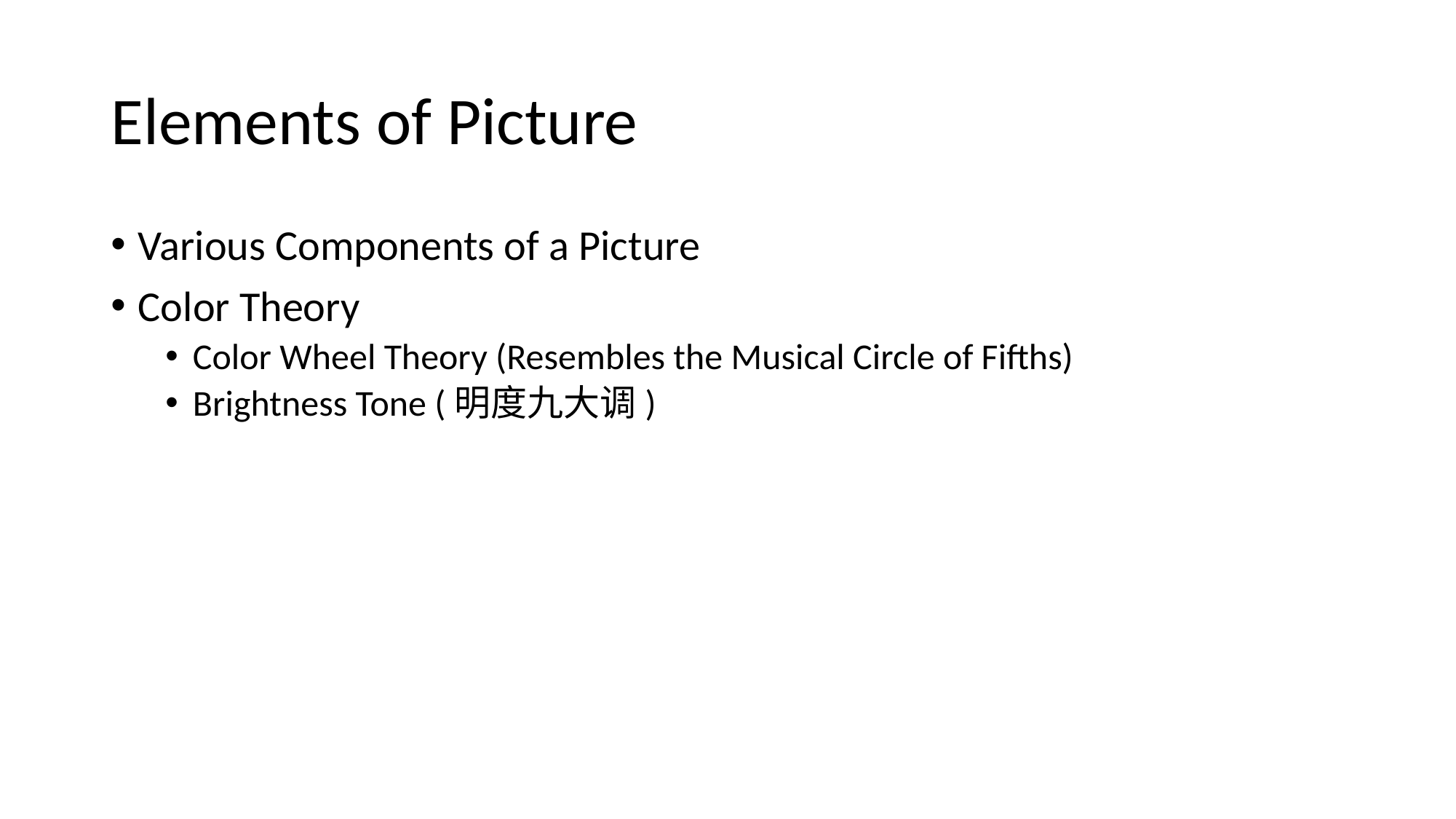

# Elements of Picture
Various Components of a Picture
Color Theory
Color Wheel Theory (Resembles the Musical Circle of Fifths)
Brightness Tone (明度九大调)